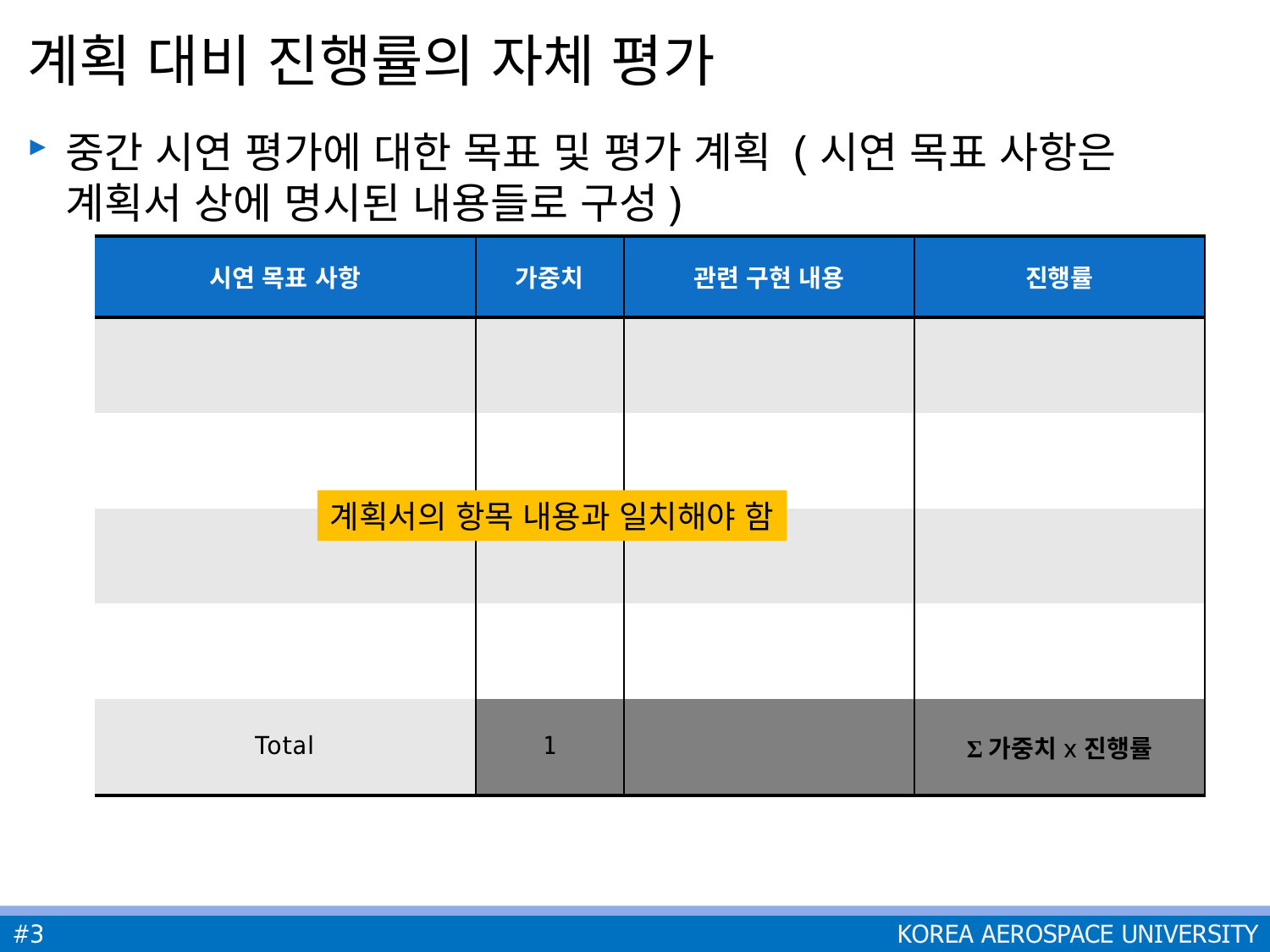

# 계획 대비 진행률의 자체 평가
중간 시연 평가에 대한 목표 및 평가 계획 (시연 목표 사항은 계획서 상에 명시된 내용들로 구성)
| 시연 목표 사항 | 가중치 | 관련 구현 내용 | 진행률 |
| --- | --- | --- | --- |
|  |  |  |  |
|  |  |  |  |
|  |  |  |  |
|  |  |  |  |
| Total | 1 |  | Σ가중치x진행률 |
계획서의 항목 내용과 일치해야 함
#3